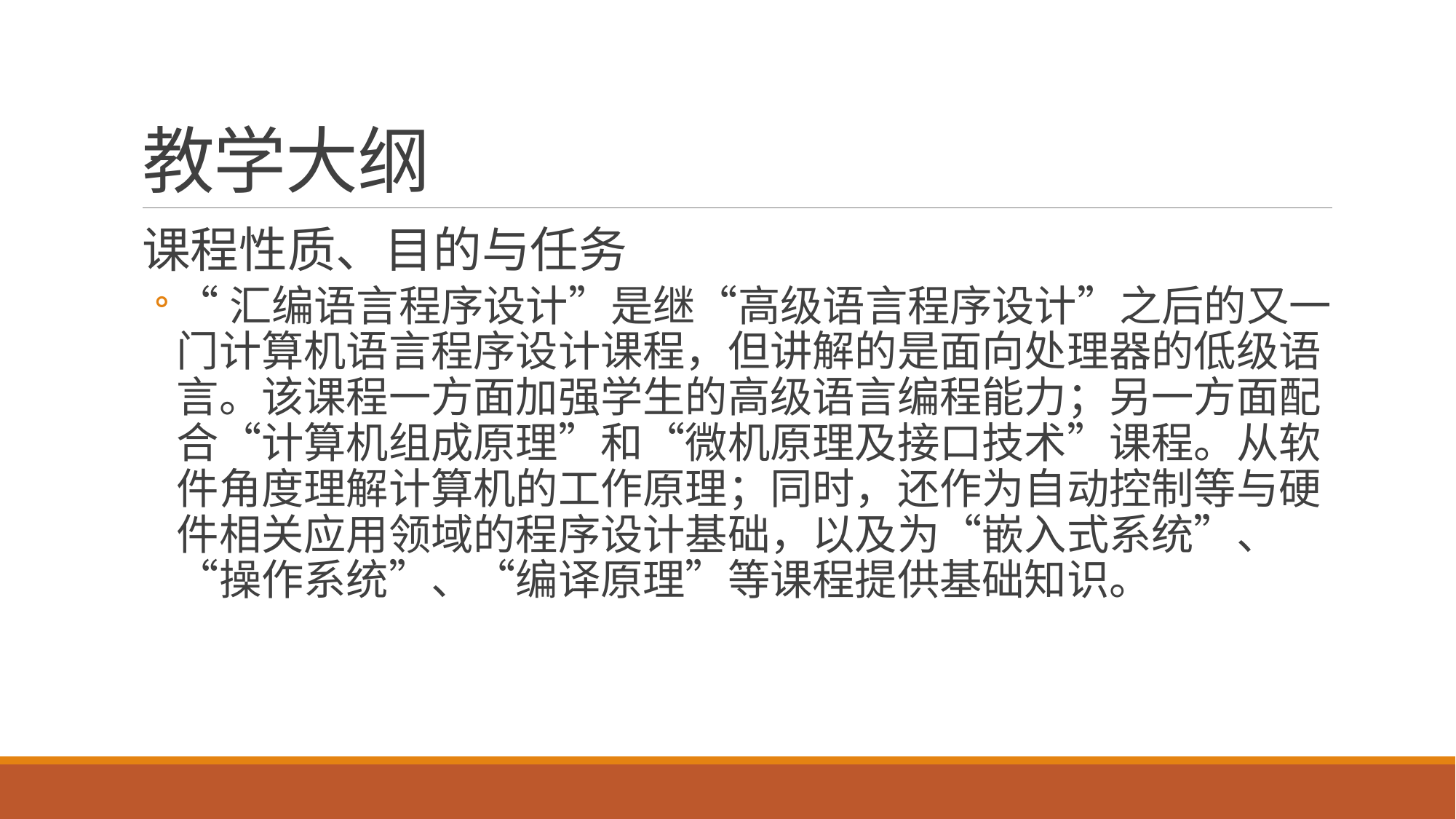

# 教学大纲
课程性质、目的与任务
“汇编语言程序设计”是继“高级语言程序设计”之后的又一门计算机语言程序设计课程，但讲解的是面向处理器的低级语言。该课程一方面加强学生的高级语言编程能力；另一方面配合“计算机组成原理”和“微机原理及接口技术”课程。从软件角度理解计算机的工作原理；同时，还作为自动控制等与硬件相关应用领域的程序设计基础，以及为“嵌入式系统”、“操作系统”、“编译原理”等课程提供基础知识。